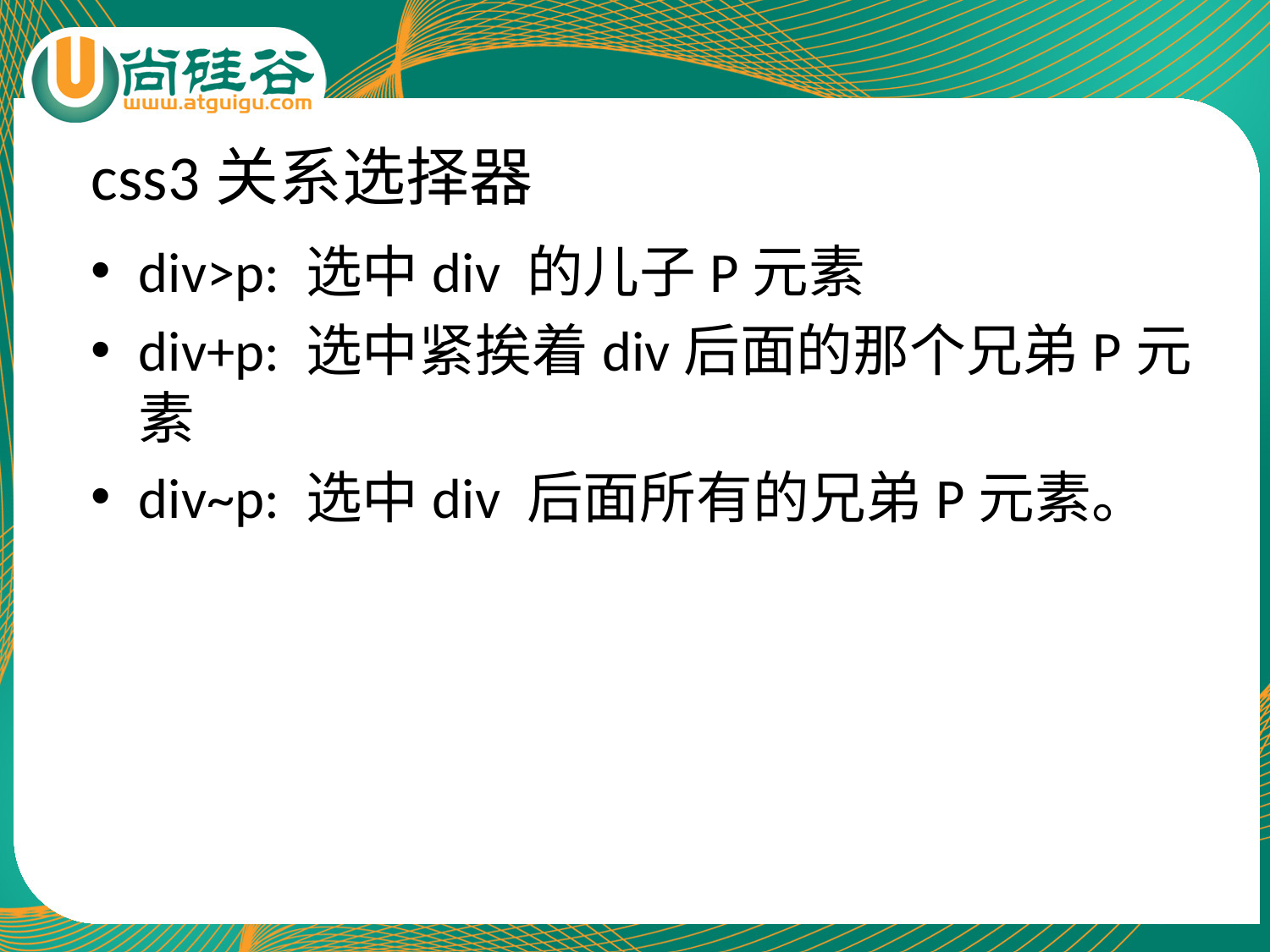

css3关系选择器
div>p: 选中div 的儿子P元素
div+p: 选中紧挨着div后面的那个兄弟P元素
div~p: 选中div 后面所有的兄弟P元素。